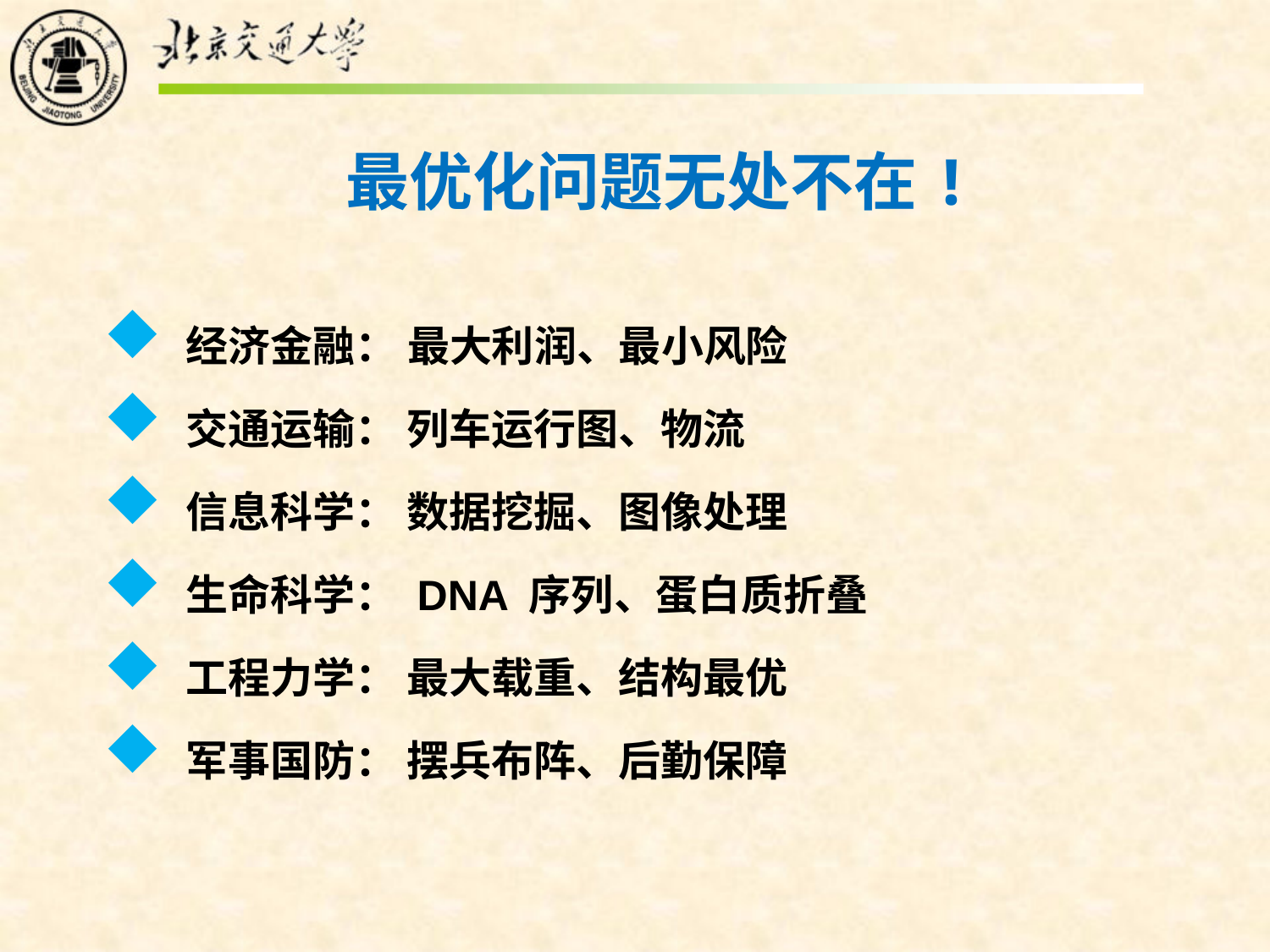

最优化问题无处不在!
 经济金融： 最大利润、最小风险
 交通运输： 列车运行图、物流
 信息科学： 数据挖掘、图像处理
 生命科学： DNA 序列、蛋白质折叠
 工程力学： 最大载重、结构最优
 军事国防： 摆兵布阵、后勤保障